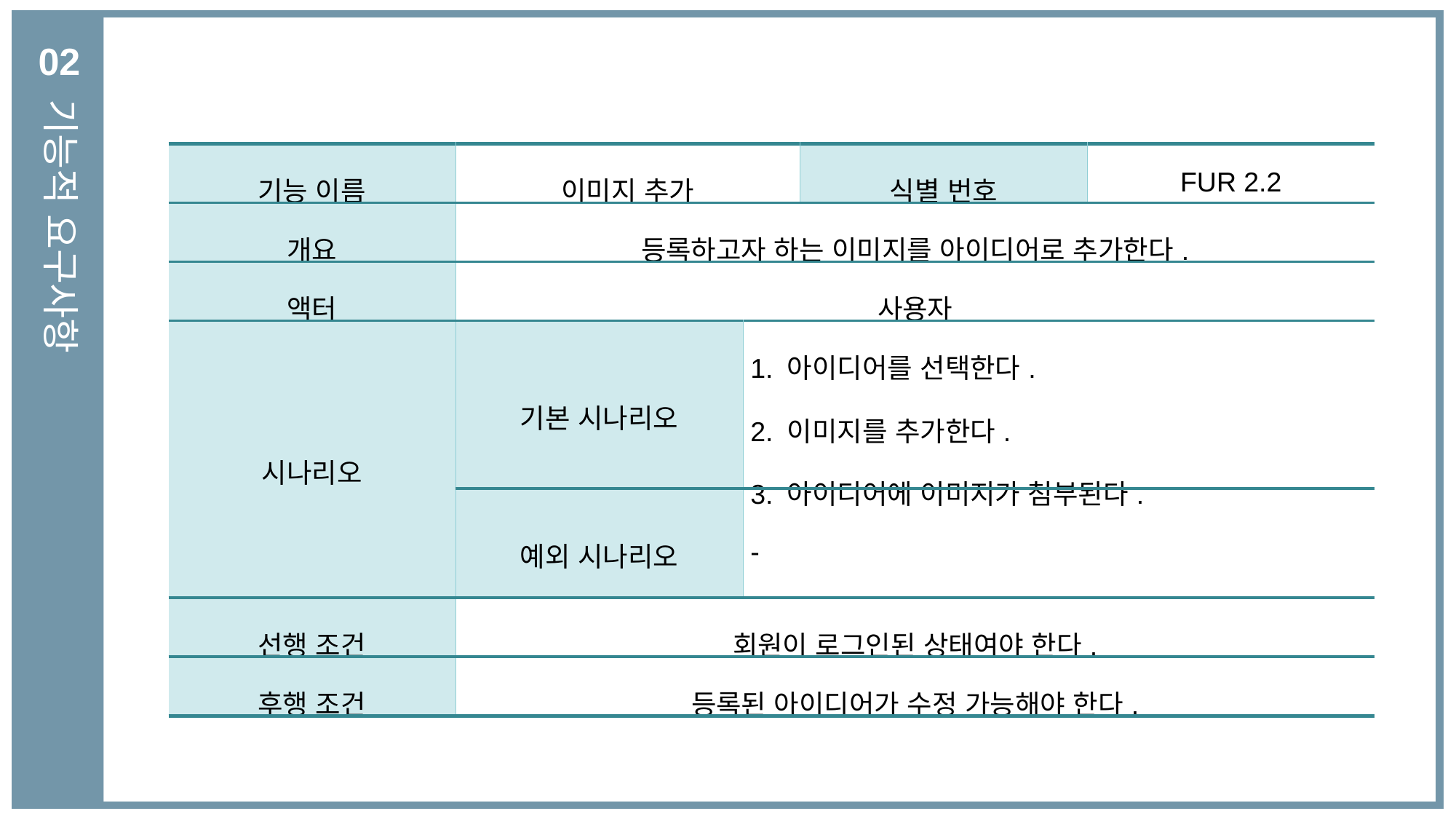

02
기능적 요구사항
| 기능 이름 | 이미지 추가 |  | 식별 번호 | FUR 2.2 |
| --- | --- | --- | --- | --- |
| 개요 | 등록하고자 하는 이미지를 아이디어로 추가한다. |  |  |  |
| 액터 | 사용자 |  |  |  |
| 시나리오 | 기본 시나리오 | 1. 아이디어를 선택한다. 2. 이미지를 추가한다. 3. 아이디어에 이미지가 첨부된다. |  |  |
|  | 예외 시나리오 | - |  |  |
| 선행 조건 | 회원이 로그인된 상태여야 한다. |  |  |  |
| 후행 조건 | 등록된 아이디어가 수정 가능해야 한다. |  |  |  |